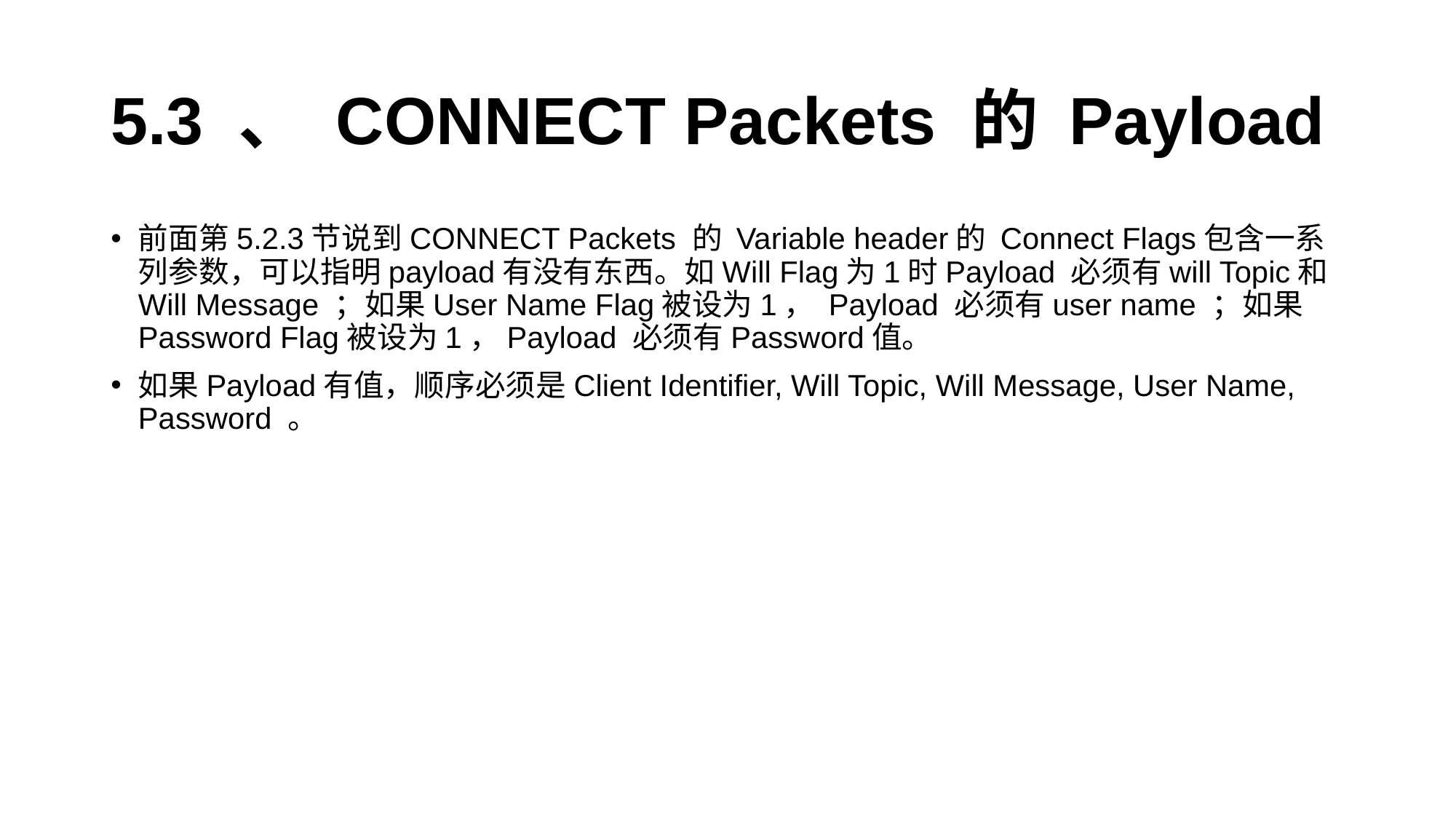

# 5.3 、 CONNECT Packets 的 Payload
前面第5.2.3节说到CONNECT Packets 的 Variable header的 Connect Flags包含一系列参数，可以指明payload有没有东西。如Will Flag为1时Payload 必须有will Topic和Will Message ；如果User Name Flag被设为1， Payload 必须有user name ；如果Password Flag被设为1，Payload 必须有Password值。
如果Payload有值，顺序必须是Client Identifier, Will Topic, Will Message, User Name, Password 。